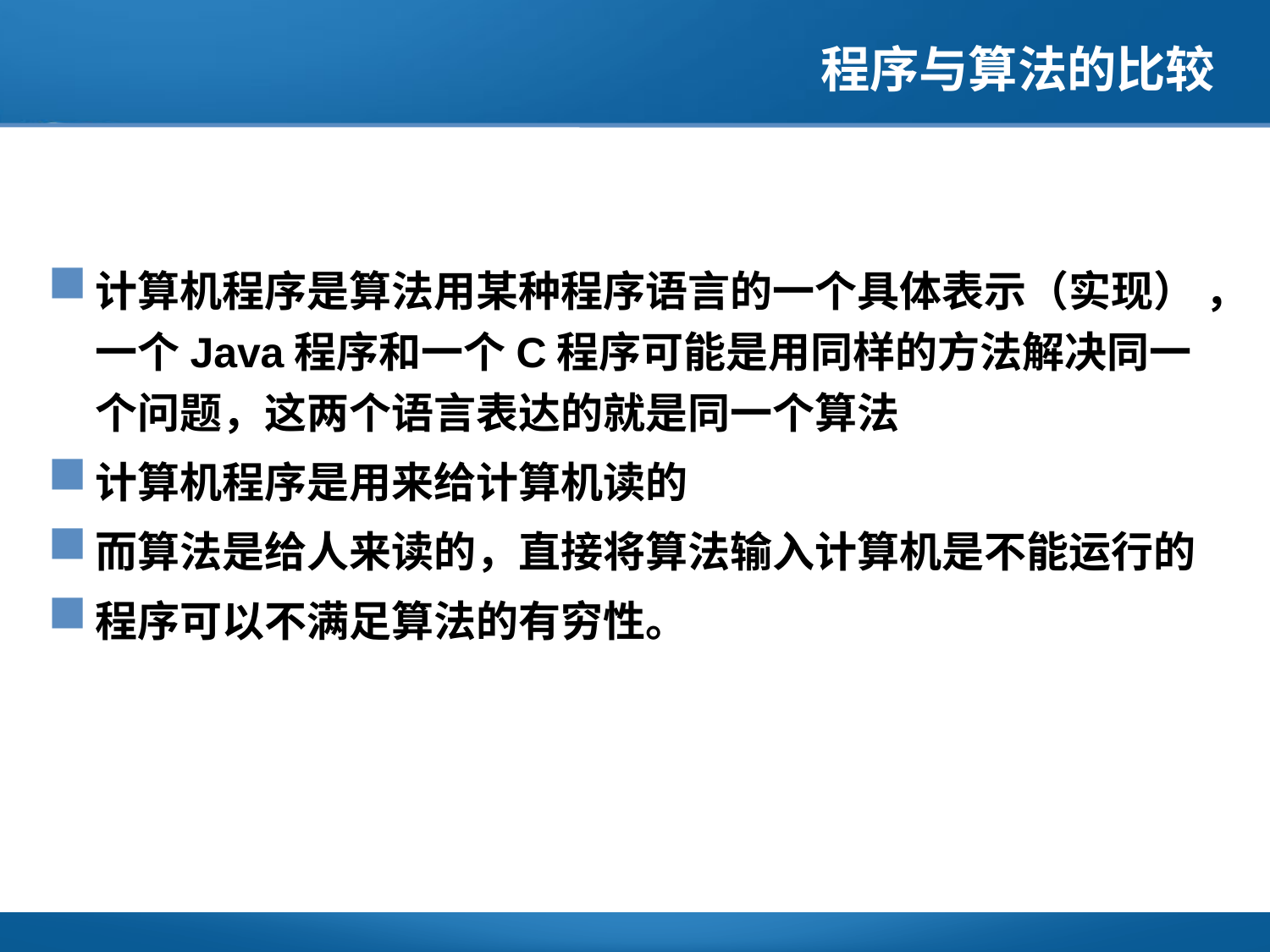

# 程序与算法的比较

计算机程序是算法用某种程序语言的一个具体表示（实现） ，一个Java程序和一个C程序可能是用同样的方法解决同一个问题，这两个语言表达的就是同一个算法
计算机程序是用来给计算机读的
而算法是给人来读的，直接将算法输入计算机是不能运行的
程序可以不满足算法的有穷性。